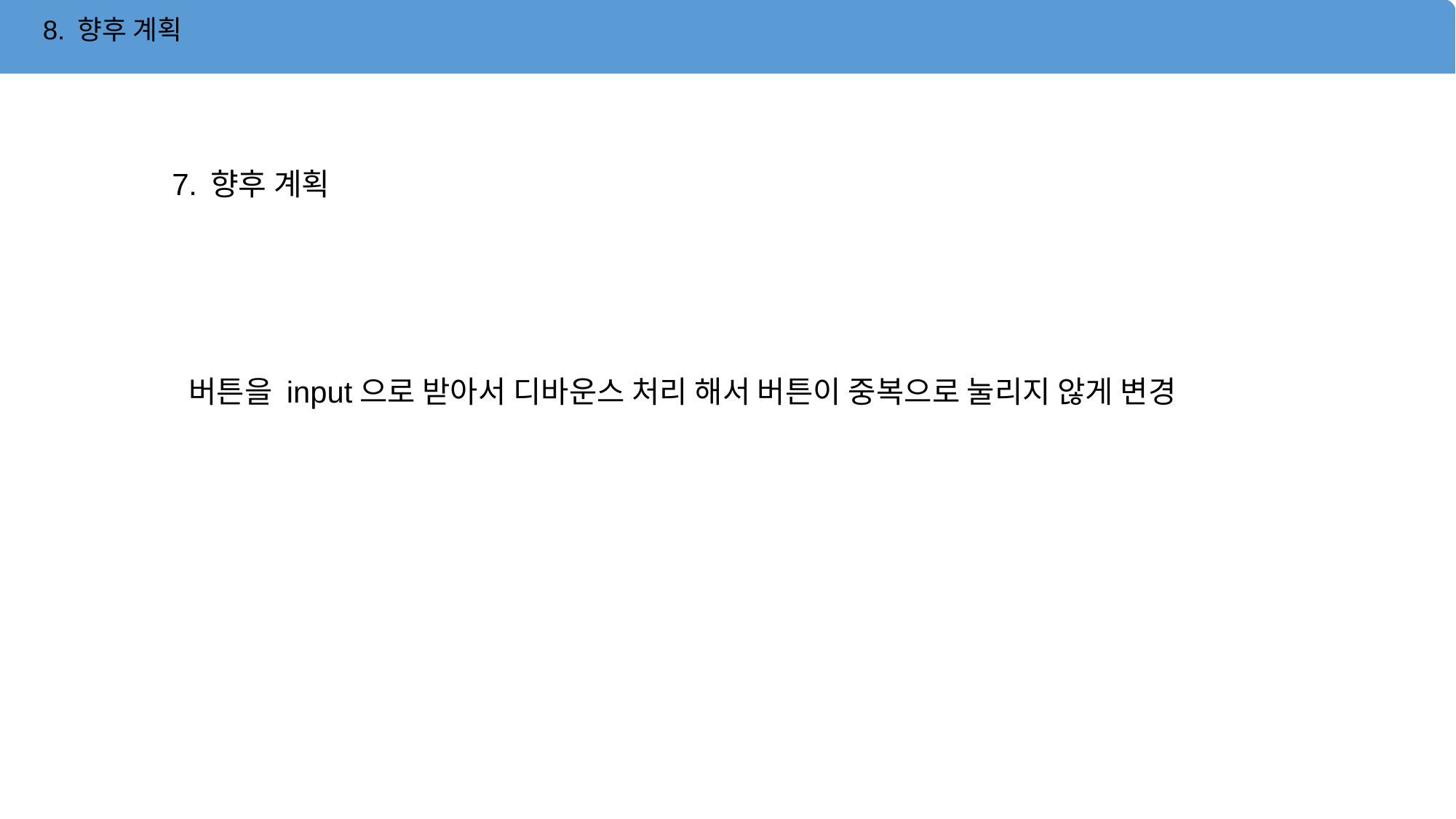

8. 향후 계획
# 7. 향후 계획
 버튼을 input으로 받아서 디바운스 처리 해서 버튼이 중복으로 눌리지 않게 변경